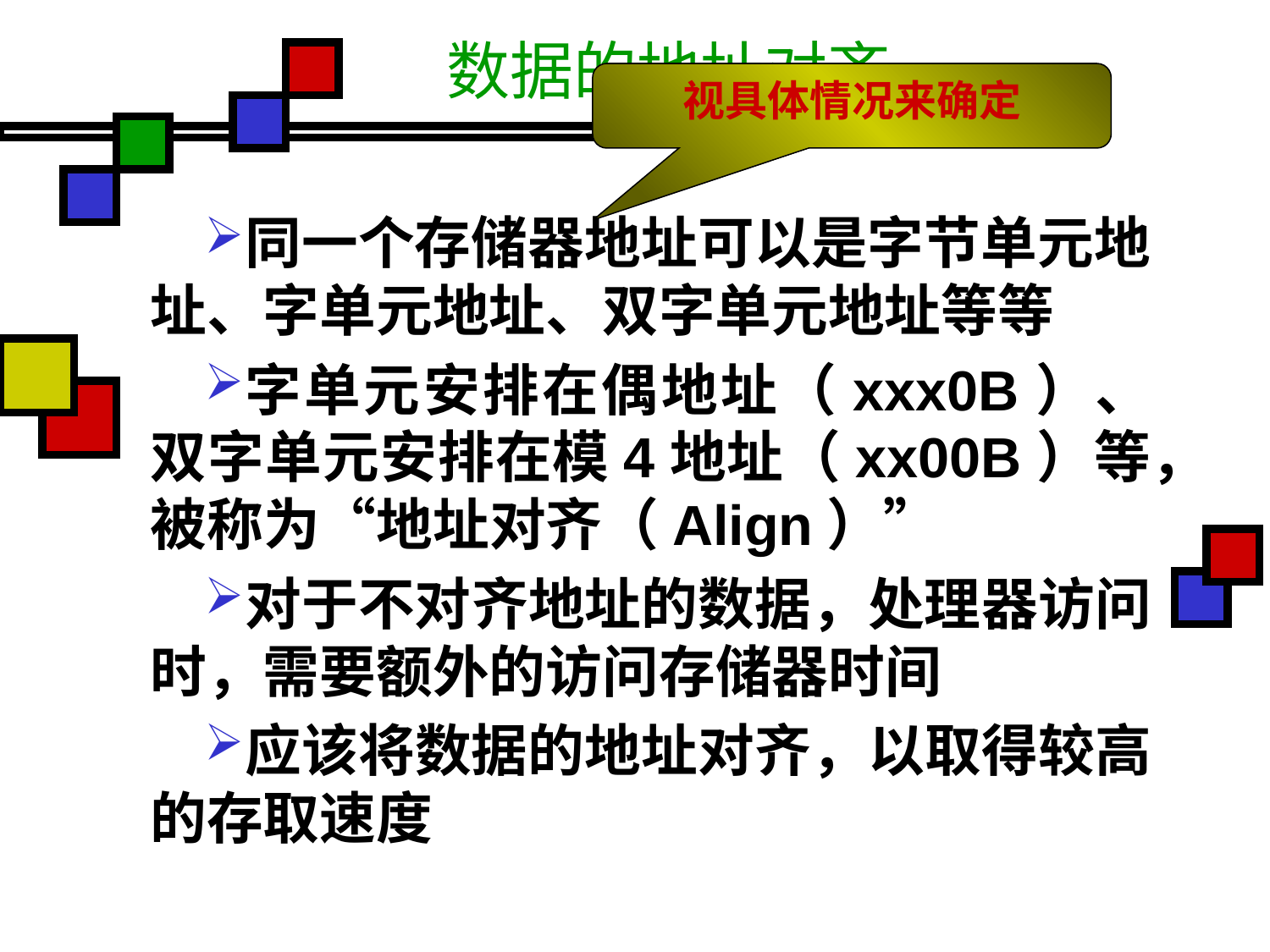

# 数据的地址对齐
视具体情况来确定
同一个存储器地址可以是字节单元地址、字单元地址、双字单元地址等等
字单元安排在偶地址（xxx0B）、双字单元安排在模4地址（xx00B）等，被称为“地址对齐（Align）”
对于不对齐地址的数据，处理器访问时，需要额外的访问存储器时间
应该将数据的地址对齐，以取得较高的存取速度